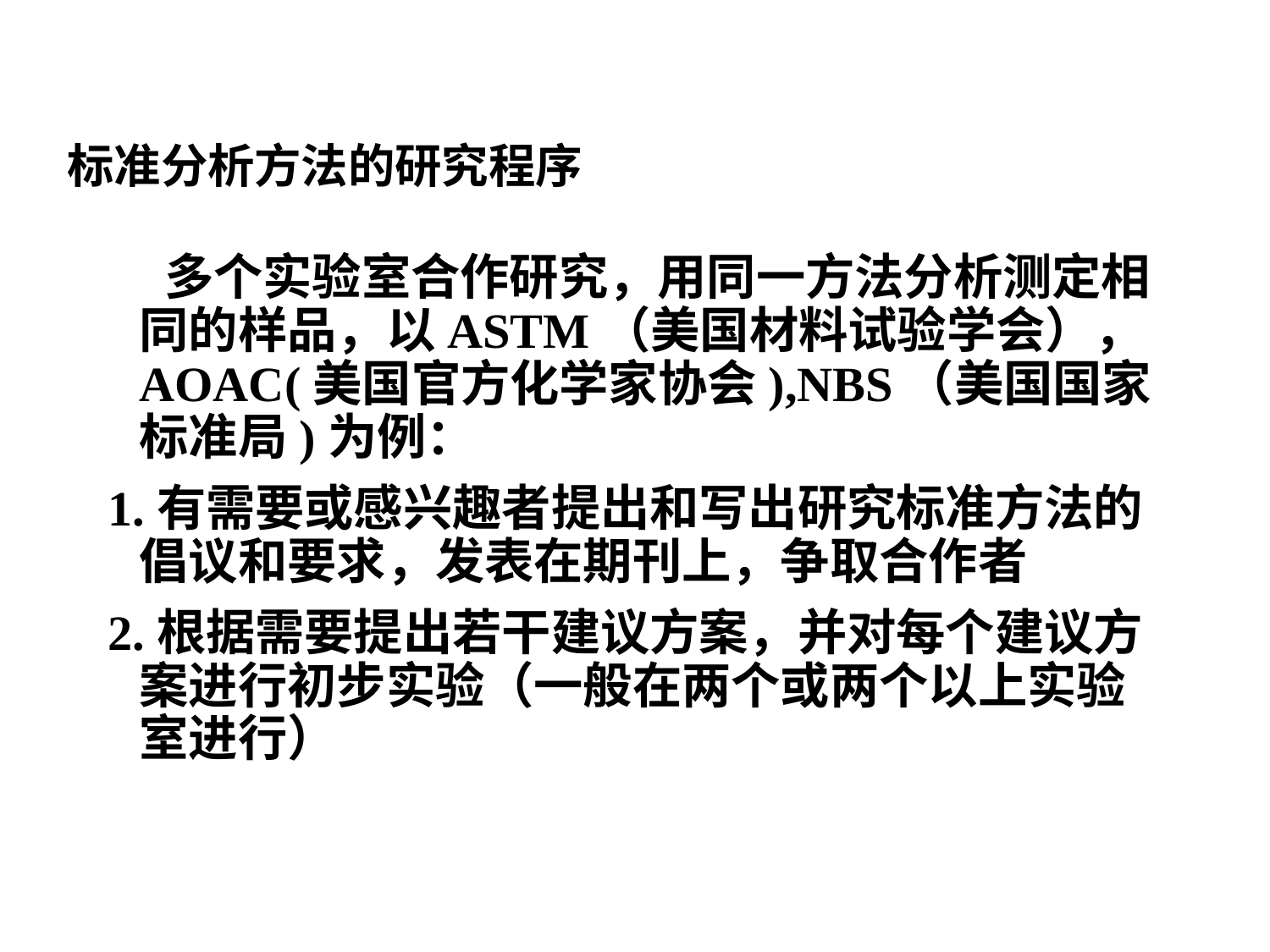

# 标准分析方法的研究程序
    多个实验室合作研究，用同一方法分析测定相同的样品，以ASTM（美国材料试验学会），AOAC(美国官方化学家协会),NBS（美国国家标准局)为例：
1.有需要或感兴趣者提出和写出研究标准方法的倡议和要求，发表在期刊上，争取合作者
2.根据需要提出若干建议方案，并对每个建议方案进行初步实验（一般在两个或两个以上实验室进行）